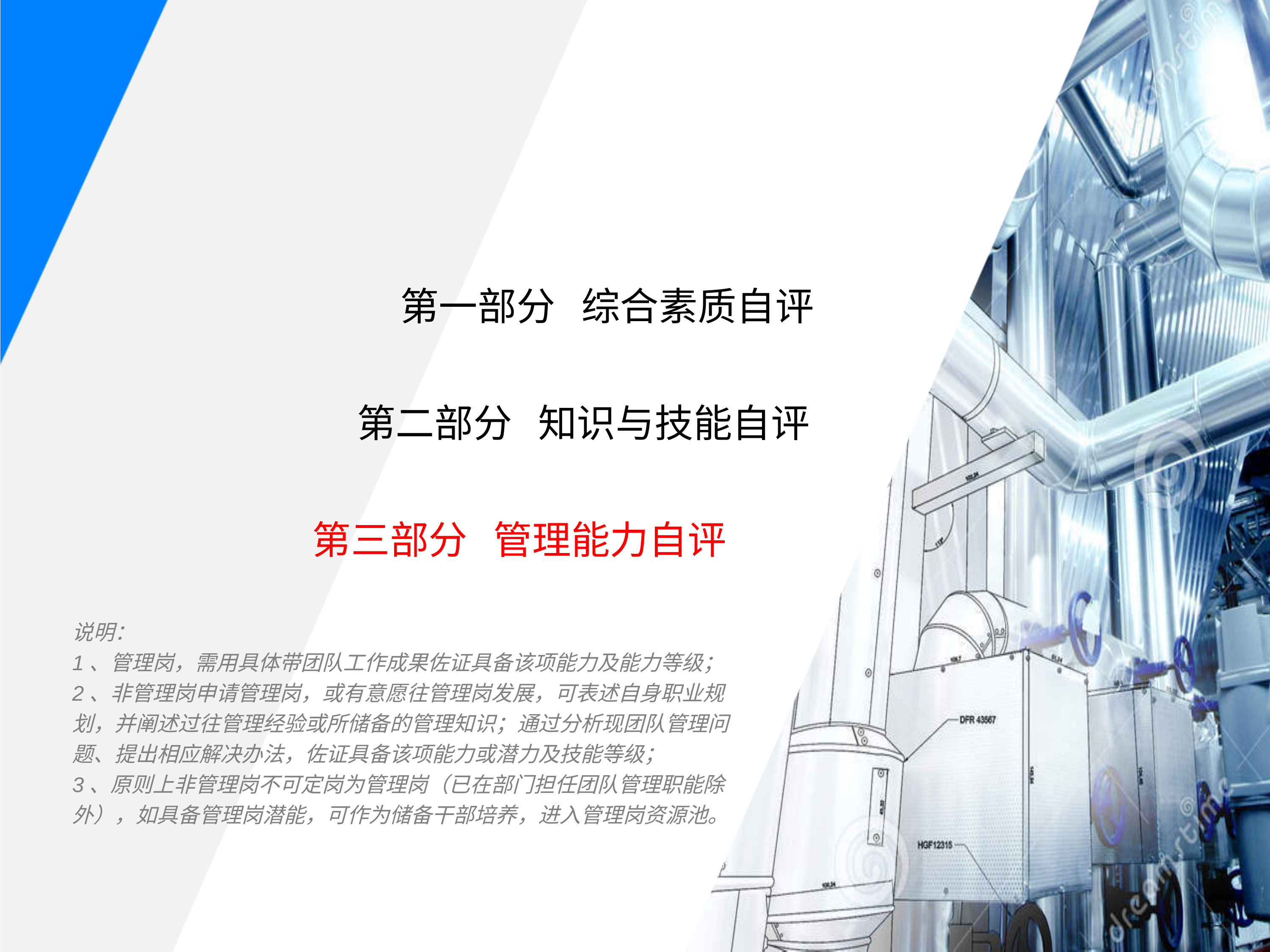

第一部分   综合素质自评
第二部分   知识与技能自评
第三部分   管理能力自评
说明：
1、管理岗，需用具体带团队工作成果佐证具备该项能力及能力等级；
2、非管理岗申请管理岗，或有意愿往管理岗发展，可表述自身职业规划，并阐述过往管理经验或所储备的管理知识；通过分析现团队管理问题、提出相应解决办法，佐证具备该项能力或潜力及技能等级；
3、原则上非管理岗不可定岗为管理岗（已在部门担任团队管理职能除外），如具备管理岗潜能，可作为储备干部培养，进入管理岗资源池。